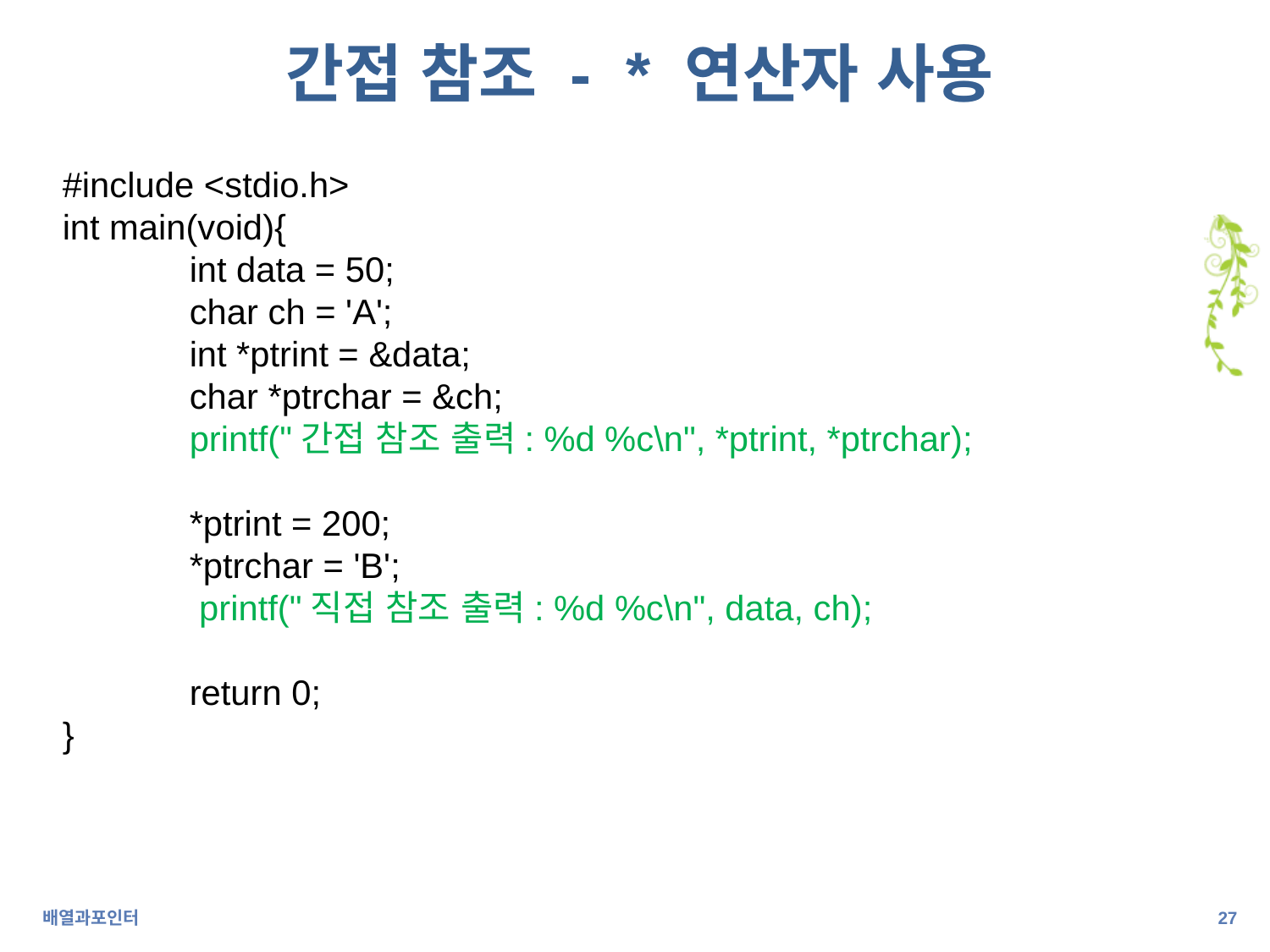

# 간접 참조 -  * 연산자 사용
#include <stdio.h>
int main(void){
	int data = 50;
	char ch = 'A';
	int *ptrint = &data;
	char *ptrchar = &ch;
	printf("간접 참조 출력: %d %c\n", *ptrint, *ptrchar);

	*ptrint = 200;
	*ptrchar = 'B';
	 printf("직접 참조 출력: %d %c\n", data, ch);

	return 0;
}
배열과포인터
27